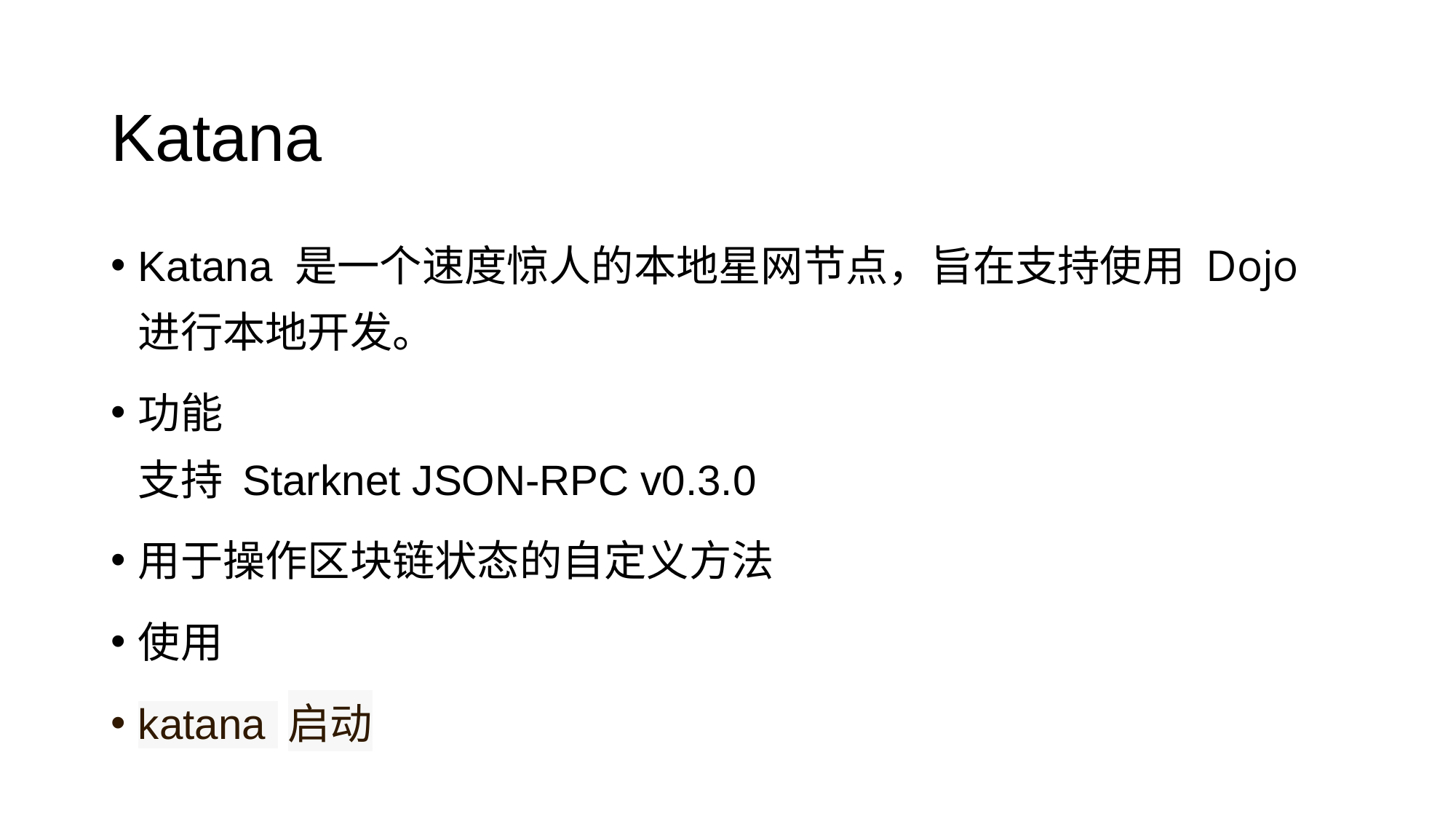

# Katana
Katana 是一个速度惊人的本地星网节点，旨在支持使用 Dojo 进行本地开发。
功能
支持 Starknet JSON-RPC v0.3.0
用于操作区块链状态的自定义方法
使用
katana 启动